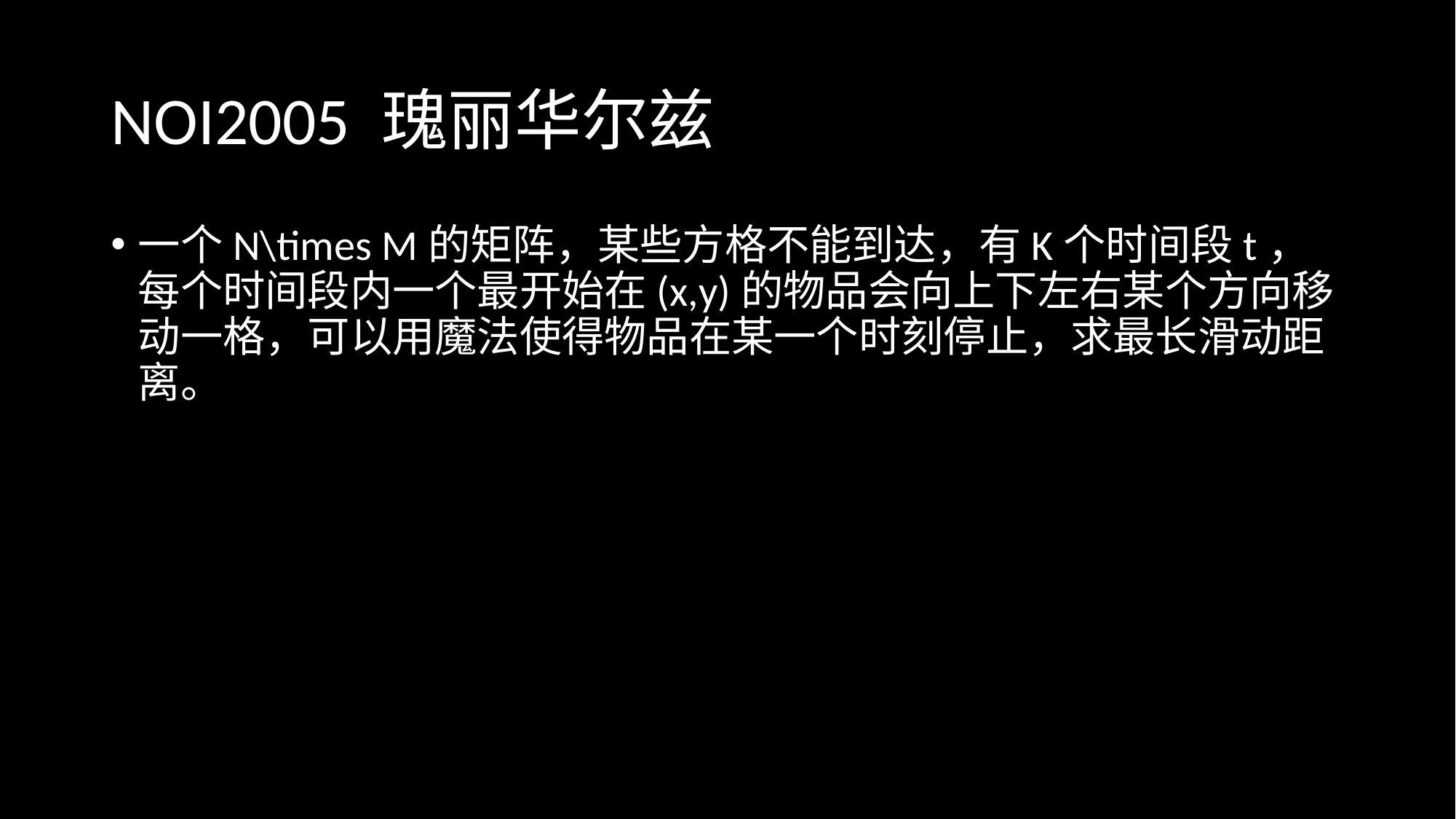

# NOI2005 瑰丽华尔兹
一个N\times M的矩阵，某些方格不能到达，有K个时间段t，每个时间段内一个最开始在(x,y)的物品会向上下左右某个方向移动一格，可以用魔法使得物品在某一个时刻停止，求最长滑动距离。